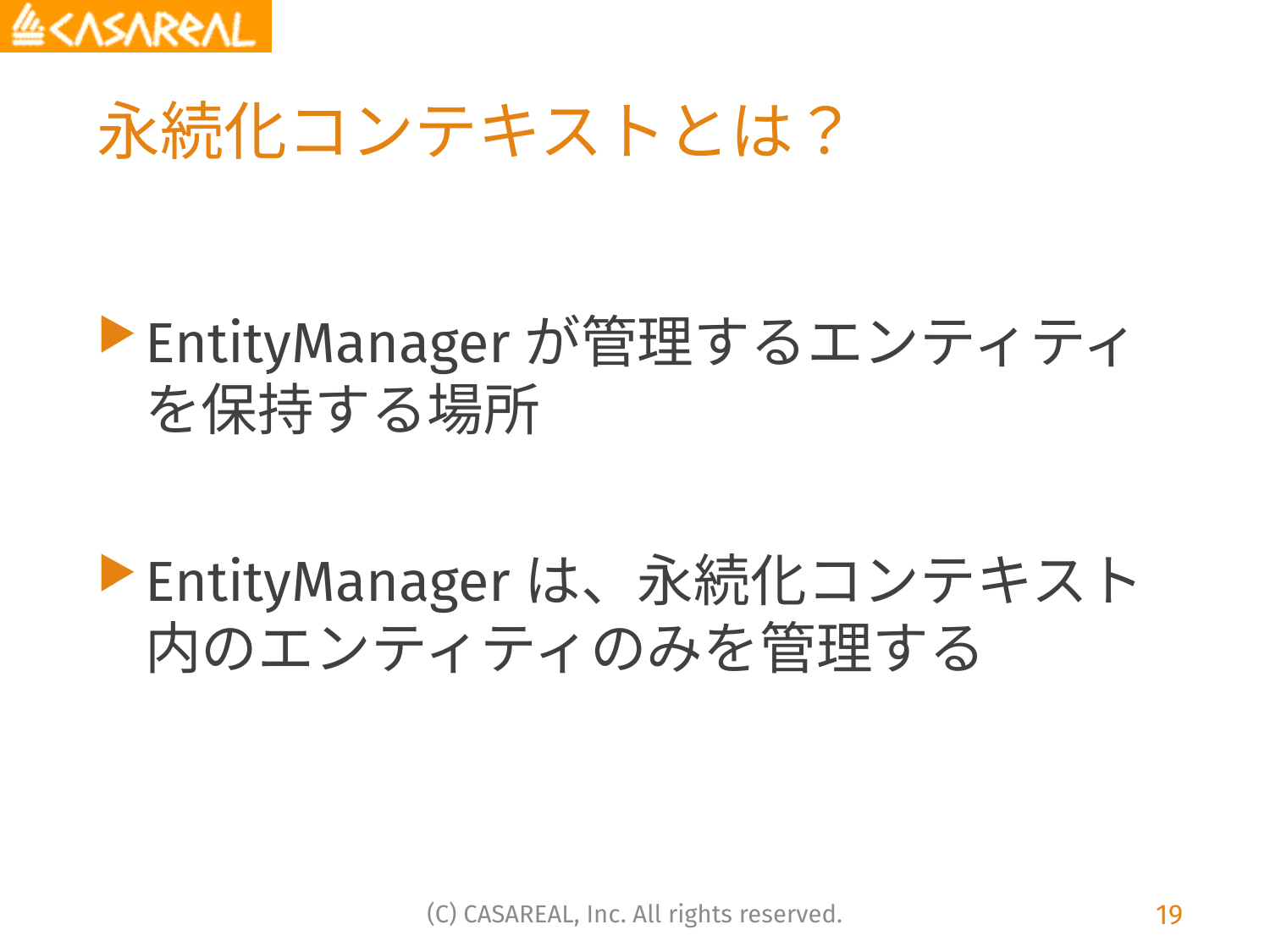

# 永続化コンテキストとは？
EntityManagerが管理するエンティティを保持する場所

EntityManagerは、永続化コンテキスト内のエンティティのみを管理する
(C) CASAREAL, Inc. All rights reserved.
19